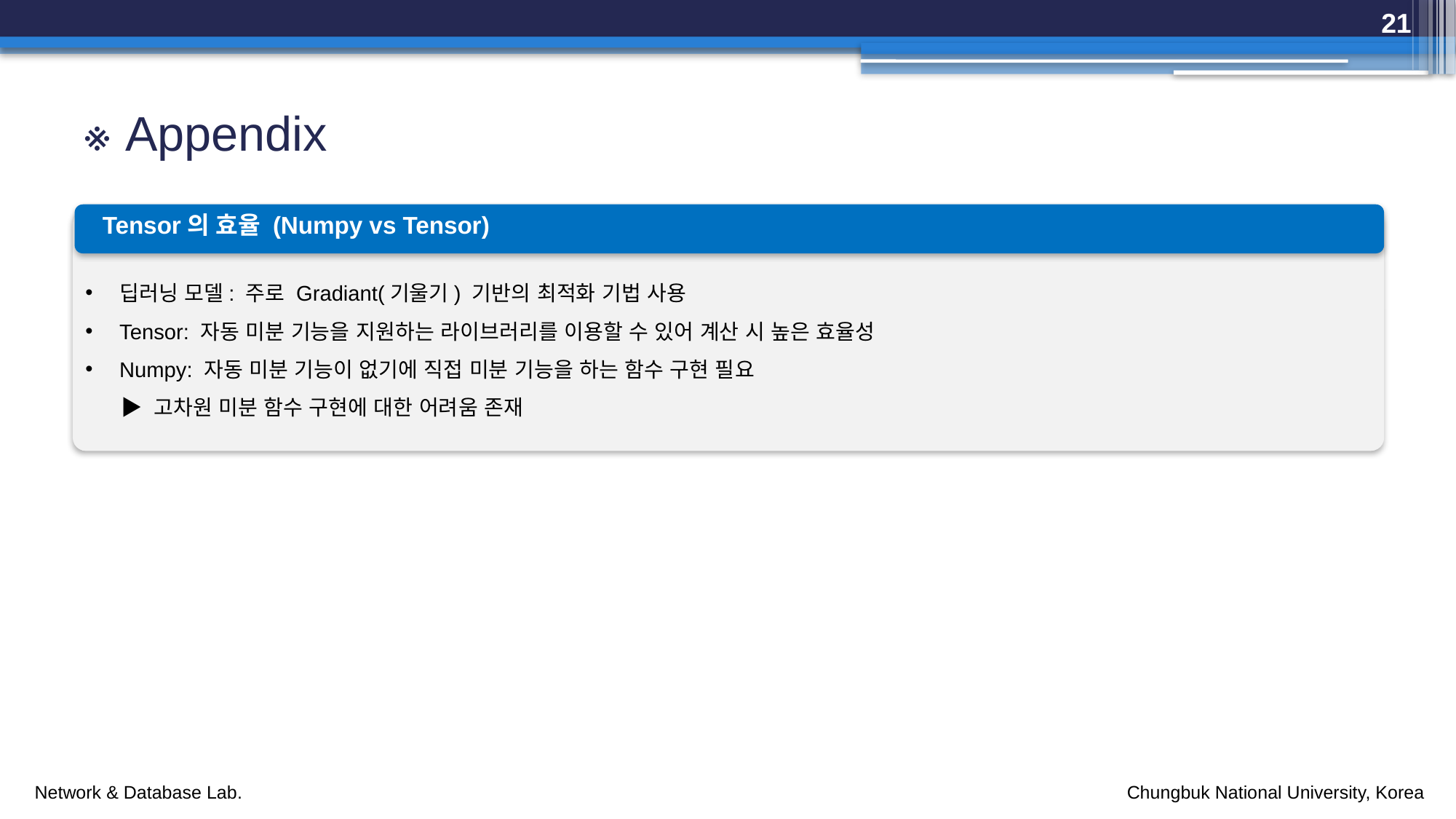

21
# ※ Appendix

Tensor의 효율 (Numpy vs Tensor)

딥러닝 모델: 주로 Gradiant(기울기) 기반의 최적화 기법 사용
Tensor: 자동 미분 기능을 지원하는 라이브러리를 이용할 수 있어 계산 시 높은 효율성
Numpy: 자동 미분 기능이 없기에 직접 미분 기능을 하는 함수 구현 필요
      ▶ 고차원 미분 함수 구현에 대한 어려움 존재